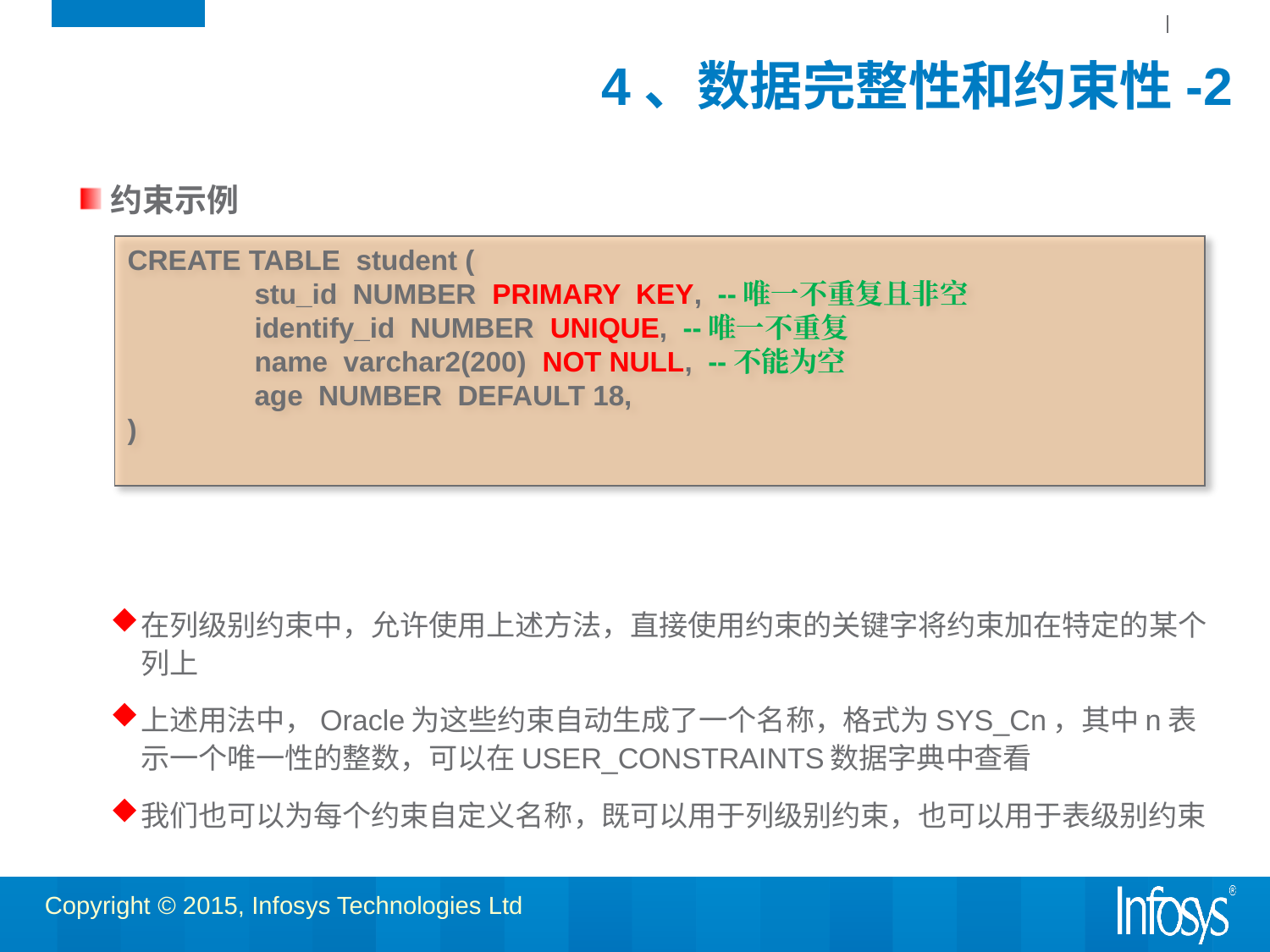

# 4、数据完整性和约束性-2
约束示例

在列级别约束中，允许使用上述方法，直接使用约束的关键字将约束加在特定的某个列上
上述用法中，Oracle为这些约束自动生成了一个名称，格式为SYS_Cn，其中n表示一个唯一性的整数，可以在USER_CONSTRAINTS数据字典中查看
我们也可以为每个约束自定义名称，既可以用于列级别约束，也可以用于表级别约束
CREATE TABLE  student (
	stu_id  NUMBER  PRIMARY  KEY,  --唯一不重复且非空
	identify_id  NUMBER  UNIQUE,  --唯一不重复
	name  varchar2(200)  NOT NULL,  --不能为空
	age  NUMBER  DEFAULT 18,
)